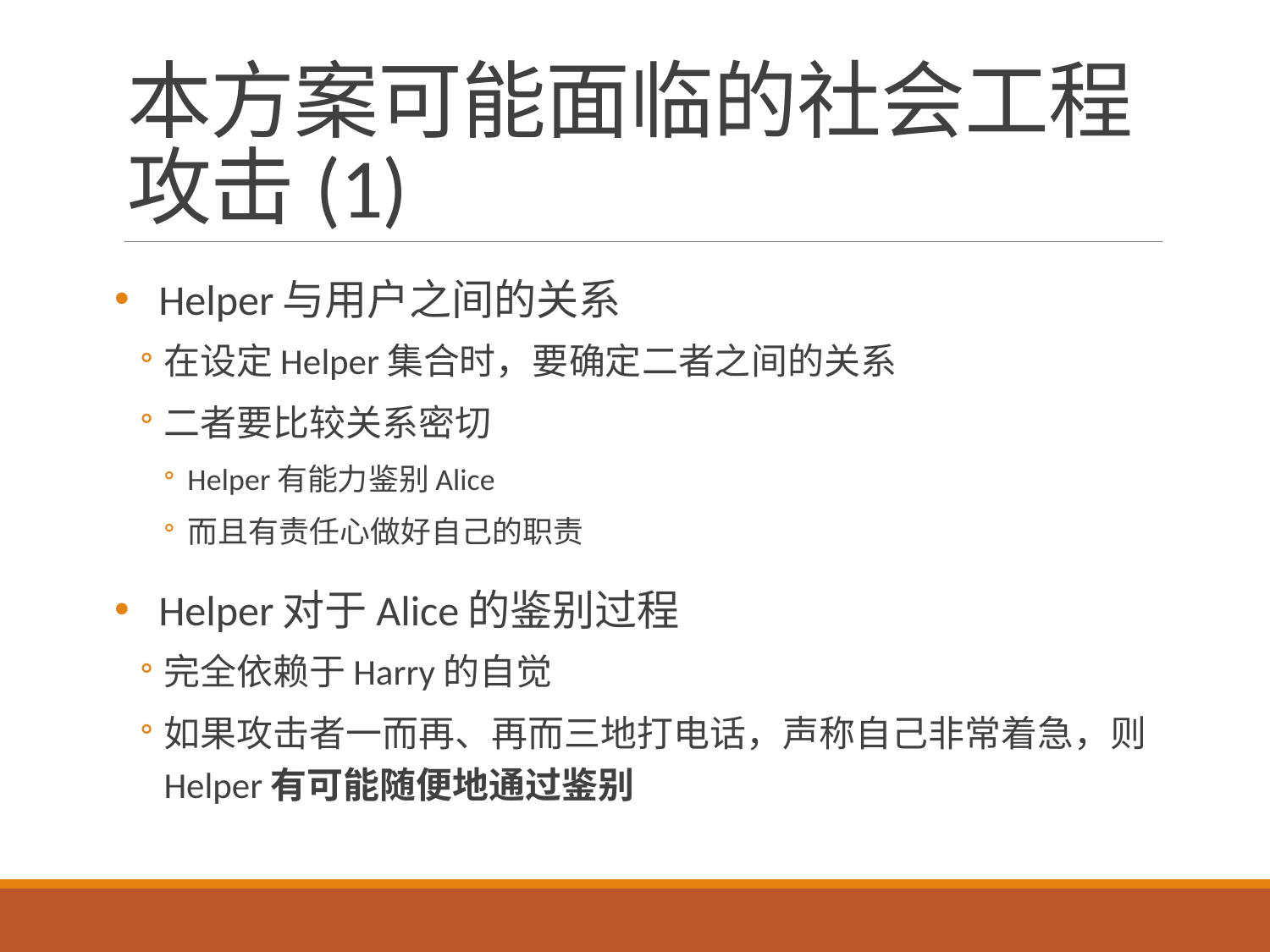

# 本方案可能面临的社会工程攻击(1)
Helper与用户之间的关系
在设定Helper集合时，要确定二者之间的关系
二者要比较关系密切
Helper有能力鉴别Alice
而且有责任心做好自己的职责
Helper对于Alice的鉴别过程
完全依赖于Harry的自觉
如果攻击者一而再、再而三地打电话，声称自己非常着急，则Helper有可能随便地通过鉴别